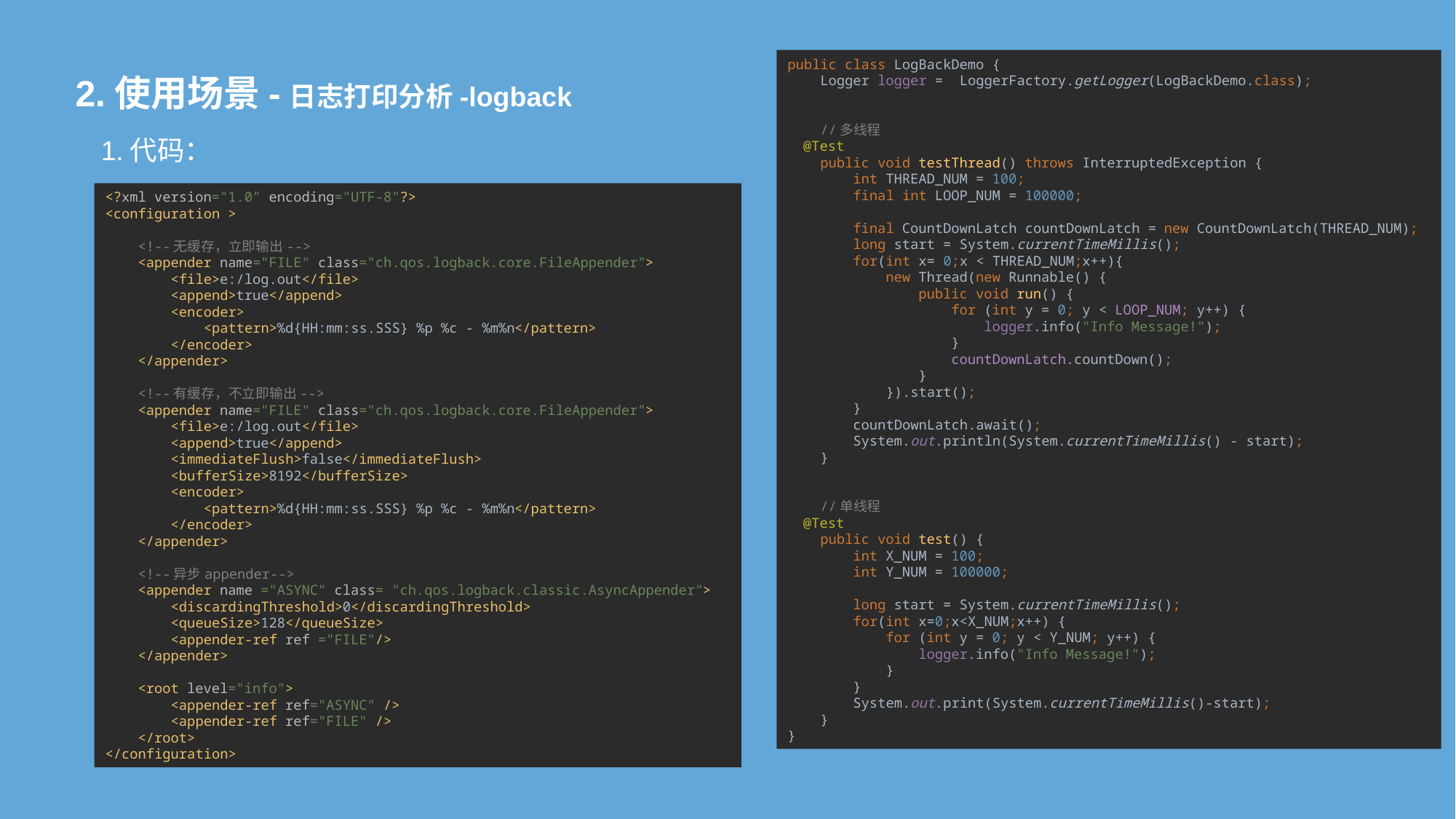

public class LogBackDemo {
    Logger logger =  LoggerFactory.getLogger(LogBackDemo.class);
    //多线程
    @Test
    public void testThread() throws InterruptedException {
        int THREAD_NUM = 100;
        final int LOOP_NUM = 100000;
        final CountDownLatch countDownLatch = new CountDownLatch(THREAD_NUM);
        long start = System.currentTimeMillis();
        for(int x= 0;x < THREAD_NUM;x++){
            new Thread(new Runnable() {
                public void run() {
                    for (int y = 0; y < LOOP_NUM; y++) {
                        logger.info("Info Message!");
                    }
                    countDownLatch.countDown();
                }
            }).start();
        }
        countDownLatch.await();
        System.out.println(System.currentTimeMillis() - start);
    }
    //单线程
    @Test
    public void test() {
        int X_NUM = 100;
        int Y_NUM = 100000;
        long start = System.currentTimeMillis();
        for(int x=0;x<X_NUM;x++) {
            for (int y = 0; y < Y_NUM; y++) {
                logger.info("Info Message!");
            }
        }
        System.out.print(System.currentTimeMillis()-start);
    }
}
2.使用场景-日志打印分析-logback
1.代码：
<?xml version="1.0" encoding="UTF-8"?>
<configuration >
    <!--无缓存，立即输出-->
    <appender name="FILE" class="ch.qos.logback.core.FileAppender">
        <file>e:/log.out</file>
        <append>true</append>
        <encoder>
            <pattern>%d{HH:mm:ss.SSS} %p %c - %m%n</pattern>
        </encoder>
    </appender>
    <!--有缓存，不立即输出-->
    <appender name="FILE" class="ch.qos.logback.core.FileAppender">
        <file>e:/log.out</file>
        <append>true</append>
        <immediateFlush>false</immediateFlush>
        <bufferSize>8192</bufferSize>
        <encoder>
            <pattern>%d{HH:mm:ss.SSS} %p %c - %m%n</pattern>
        </encoder>
    </appender>
    <!--异步appender-->
    <appender name ="ASYNC" class= "ch.qos.logback.classic.AsyncAppender">
        <discardingThreshold>0</discardingThreshold>
        <queueSize>128</queueSize>
        <appender-ref ref ="FILE"/>
    </appender>
    <root level="info">
        <appender-ref ref="ASYNC" />
        <appender-ref ref="FILE" />
    </root>
</configuration>